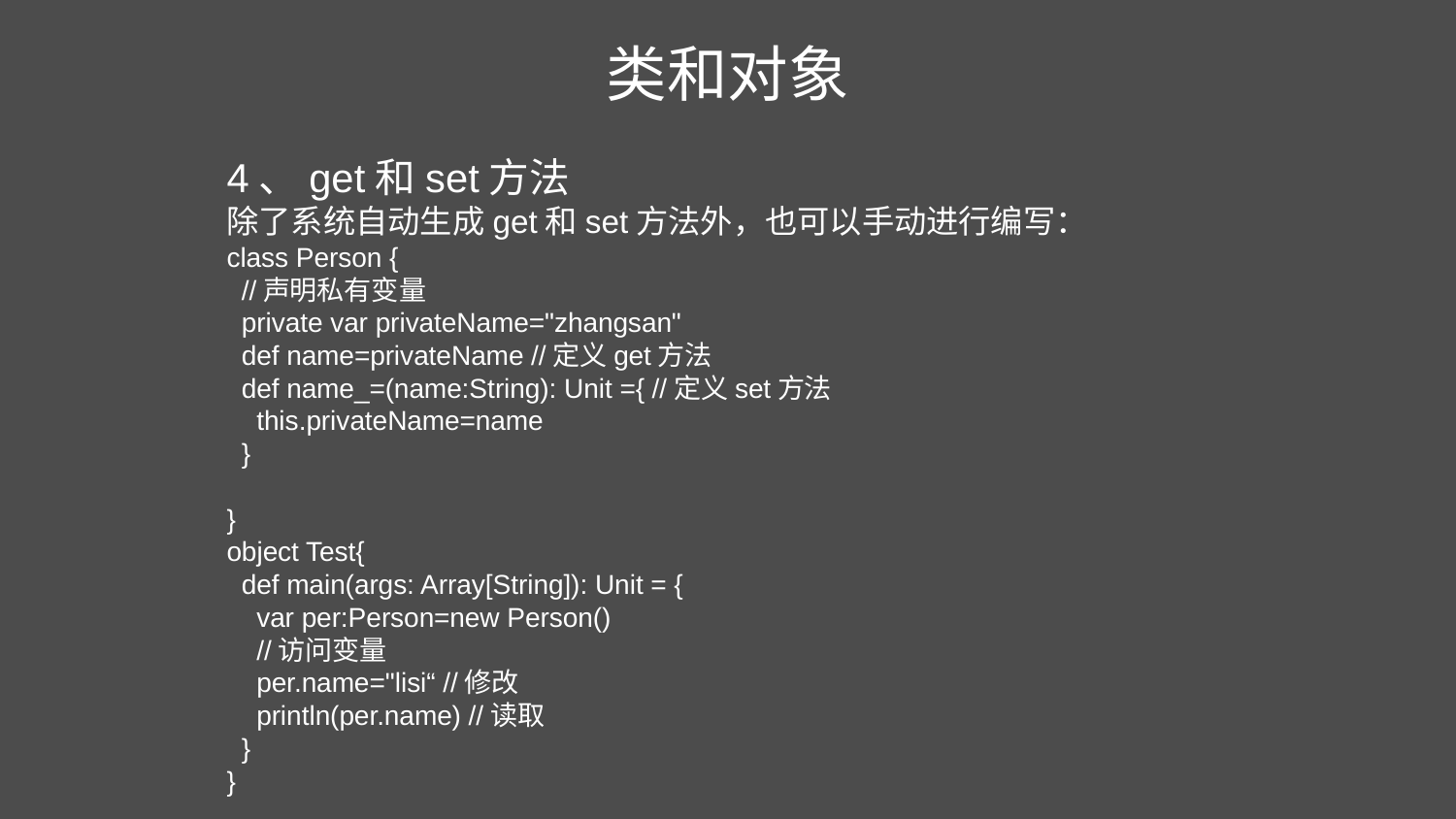

类和对象

4、get和set方法
除了系统自动生成get和set方法外，也可以手动进行编写：
class Person {
  //声明私有变量
  private var privateName="zhangsan"
  def name=privateName //定义get方法
  def name_=(name:String): Unit ={ //定义set方法
    this.privateName=name
  }

}
object Test{
  def main(args: Array[String]): Unit = {
    var per:Person=new Person()
    //访问变量
    per.name="lisi“ //修改
    println(per.name) //读取
  }
}